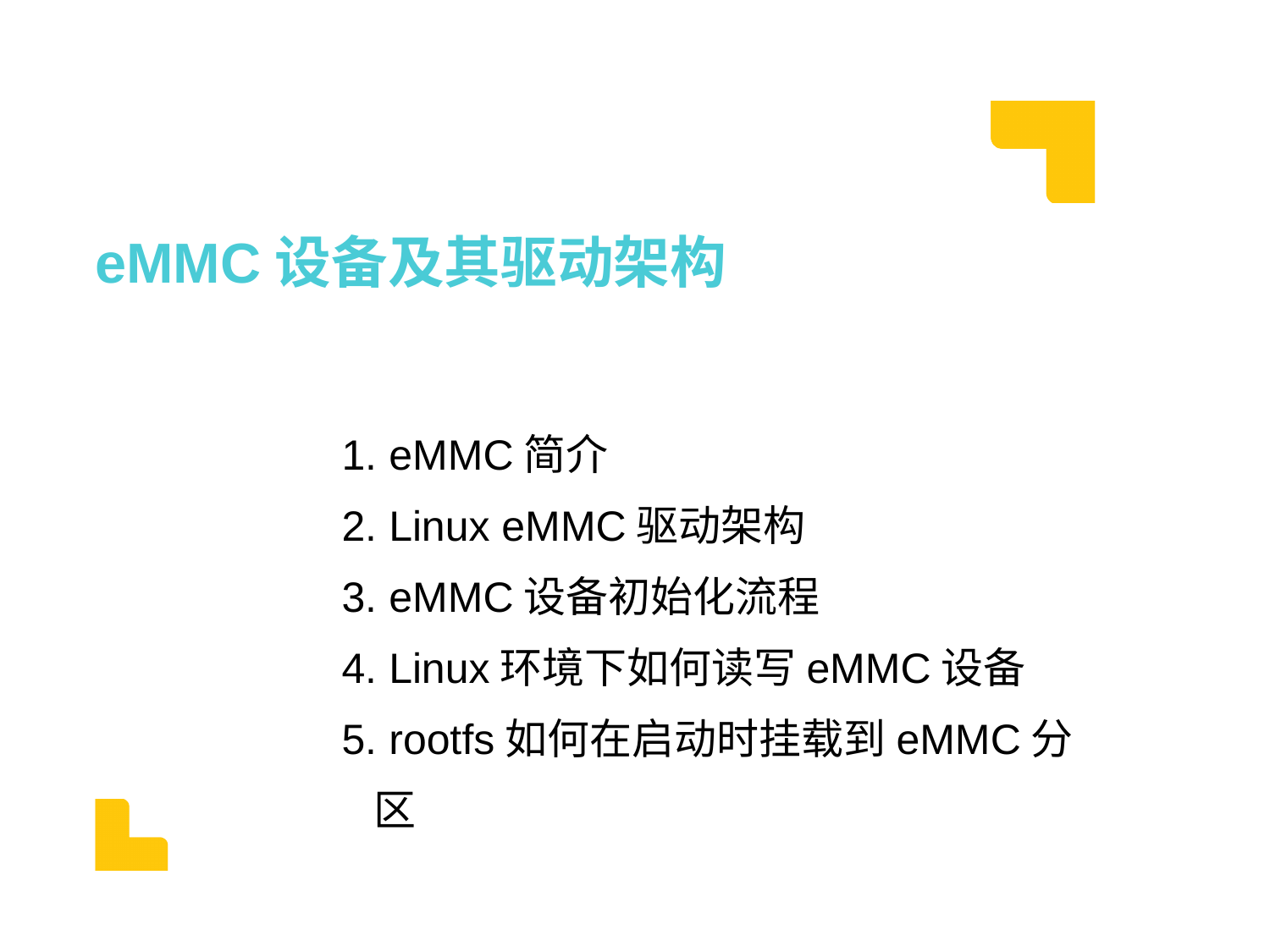

eMMC设备及其驱动架构
 eMMC简介
 Linux eMMC驱动架构
 eMMC设备初始化流程
 Linux环境下如何读写eMMC设备
 rootfs如何在启动时挂载到eMMC分区